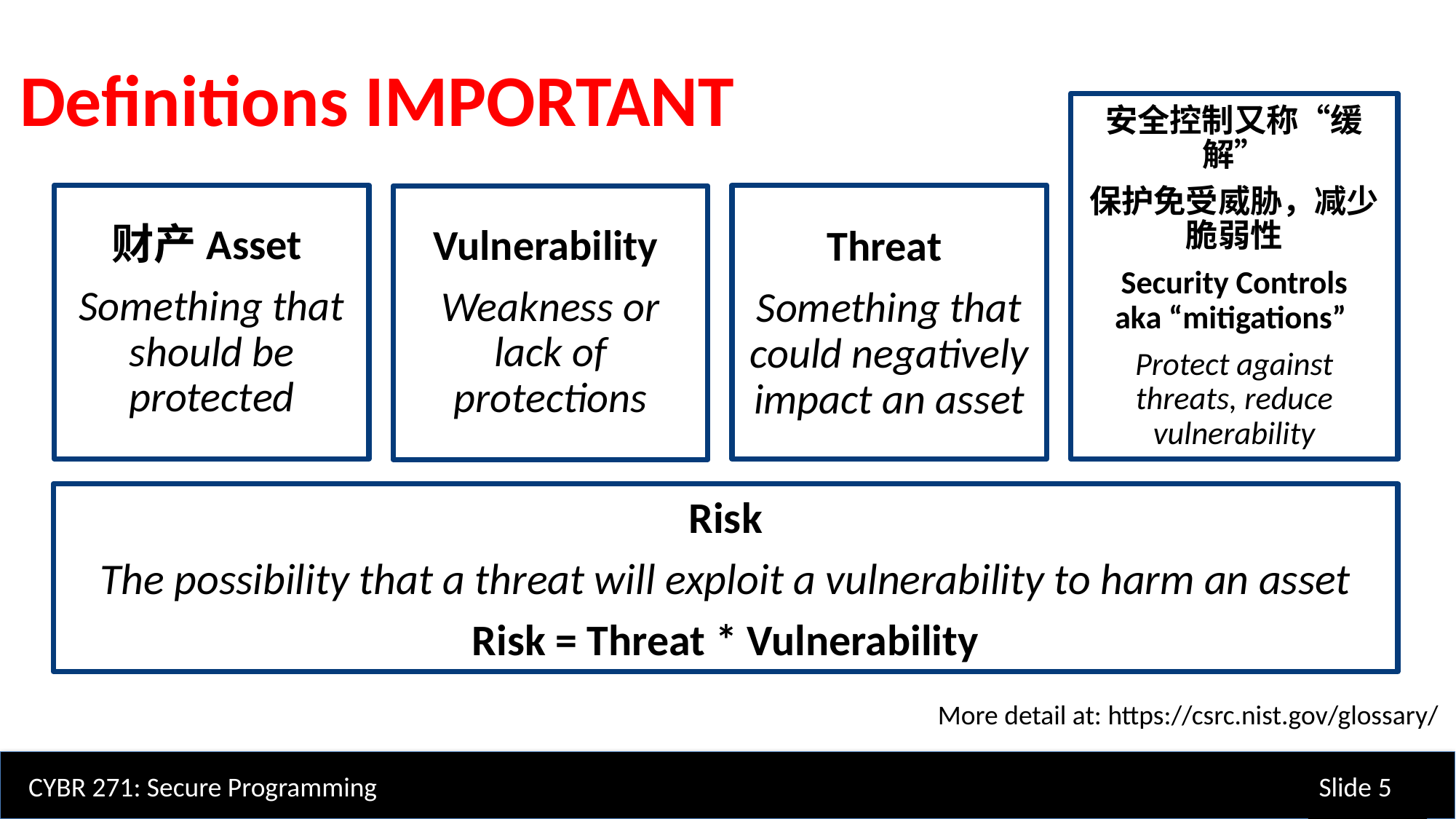

Definitions IMPORTANT
安全控制又称“缓解”
保护免受威胁，减少脆弱性
Security Controls
aka “mitigations”
Protect against threats, reduce vulnerability
财产Asset
Something that should be protected
Threat
Something that could negatively impact an asset
Vulnerability
Weakness or lack of protections
Risk
The possibility that a threat will exploit a vulnerability to harm an asset
Risk = Threat * Vulnerability

More detail at: https://csrc.nist.gov/glossary/

CYBR 271: Secure Programming
Slide 5